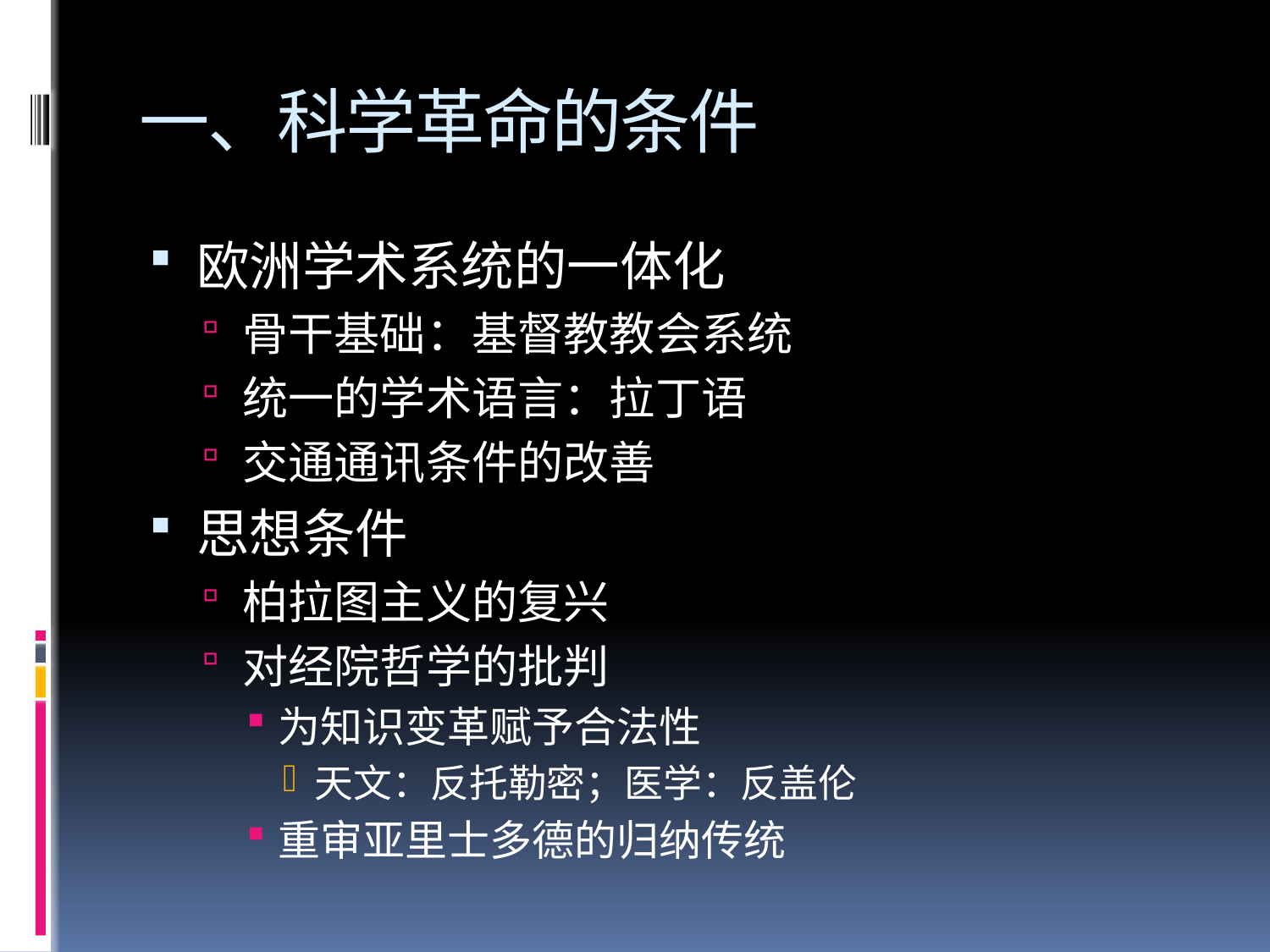

# 一、科学革命的条件
欧洲学术系统的一体化
骨干基础：基督教教会系统
统一的学术语言：拉丁语
交通通讯条件的改善
思想条件
柏拉图主义的复兴
对经院哲学的批判
为知识变革赋予合法性
天文：反托勒密；医学：反盖伦
重审亚里士多德的归纳传统